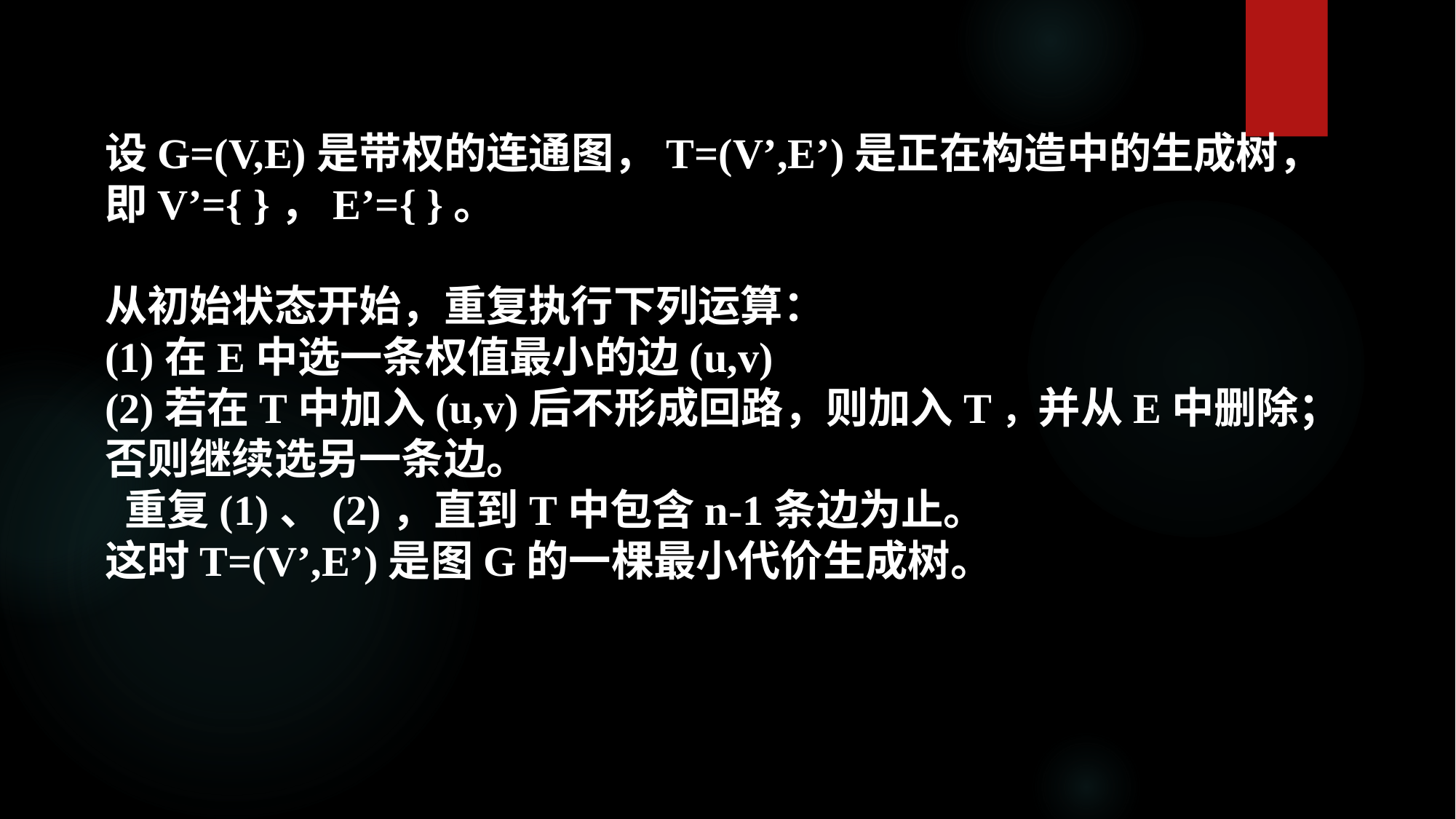

设G=(V,E)是带权的连通图，T=(V’,E’)是正在构造中的生成树，即V’={ }，E’={ }。

从初始状态开始，重复执行下列运算：
(1)在E中选一条权值最小的边(u,v)
(2)若在T中加入(u,v)后不形成回路，则加入T，并从E中删除；否则继续选另一条边。
 重复(1)、(2)，直到T中包含n-1条边为止。
这时T=(V’,E’)是图G的一棵最小代价生成树。